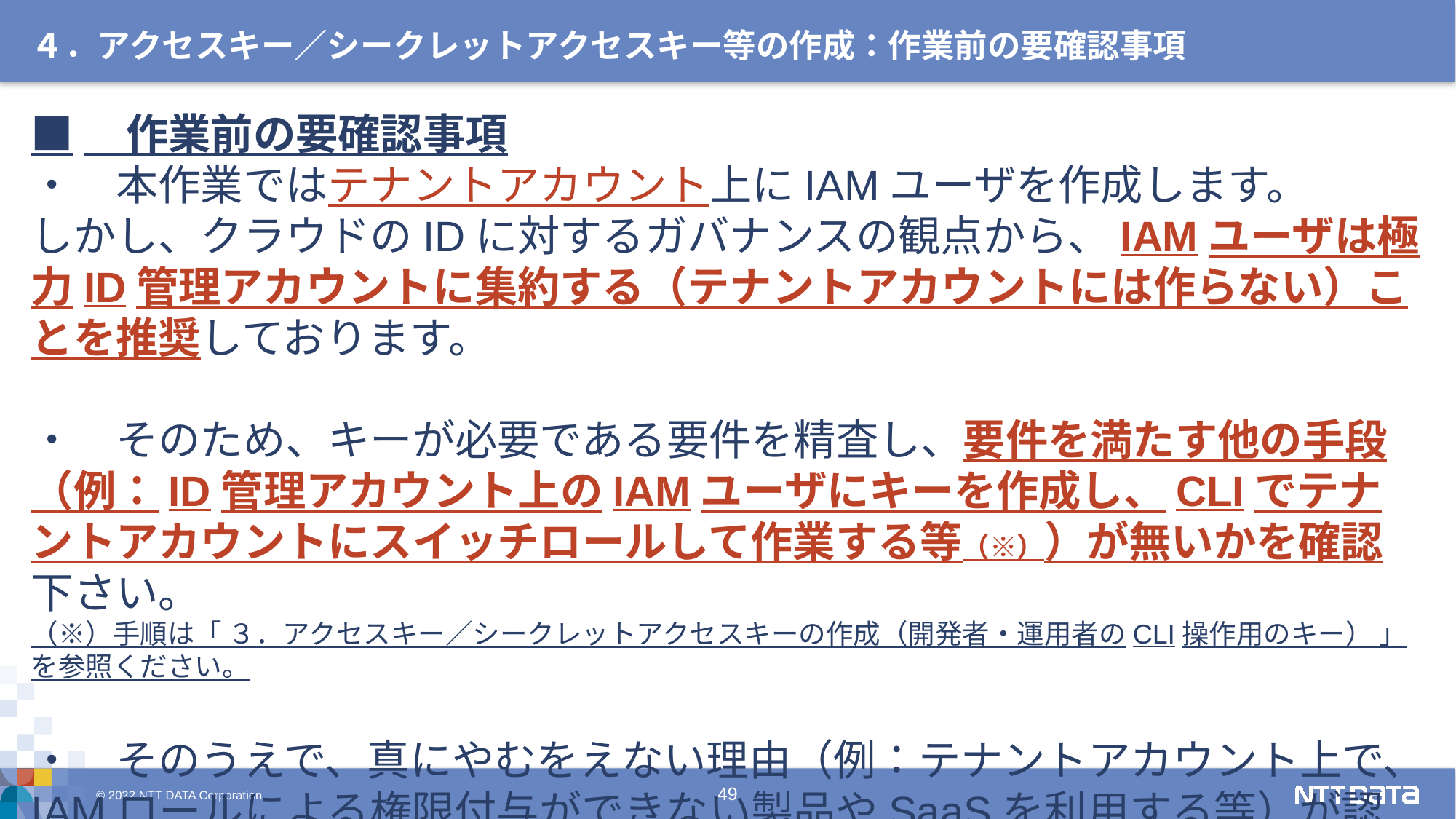

４．アクセスキー／シークレットアクセスキー等の作成：作業前の要確認事項
■　作業前の要確認事項
・　本作業ではテナントアカウント上にIAMユーザを作成します。
しかし、クラウドのIDに対するガバナンスの観点から、IAMユーザは極力ID管理アカウントに集約する（テナントアカウントには作らない）ことを推奨しております。

・　そのため、キーが必要である要件を精査し、要件を満たす他の手段（例：ID管理アカウント上のIAMユーザにキーを作成し、CLIでテナントアカウントにスイッチロールして作業する等（※））が無いかを確認下さい。
（※）手順は「 ３．アクセスキー／シークレットアクセスキーの作成（開発者・運用者のCLI操作用のキー） 」を参照ください。

・　そのうえで、真にやむをえない理由（例：テナントアカウント上で、IAMロールによる権限付与ができない製品やSaaSを利用する等）が認められた場合のみ、本操作を行うことを推奨いたします。